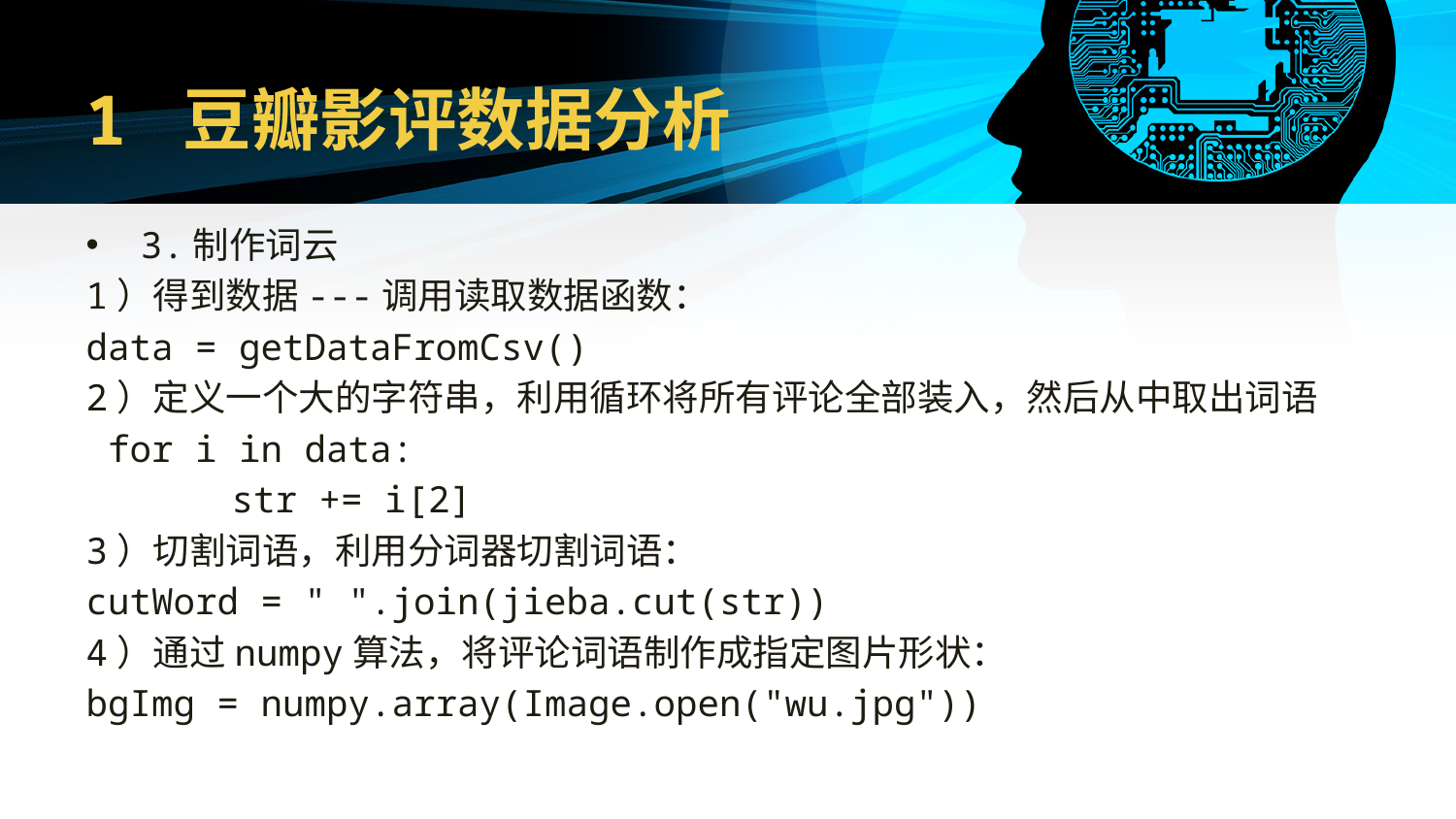

# 1 豆瓣影评数据分析
3.制作词云
1）得到数据---调用读取数据函数：
data = getDataFromCsv()
2）定义一个大的字符串，利用循环将所有评论全部装入，然后从中取出词语
 for i in data:
	str += i[2]
3）切割词语，利用分词器切割词语：
cutWord = " ".join(jieba.cut(str))
4）通过numpy算法，将评论词语制作成指定图片形状：
bgImg = numpy.array(Image.open("wu.jpg"))